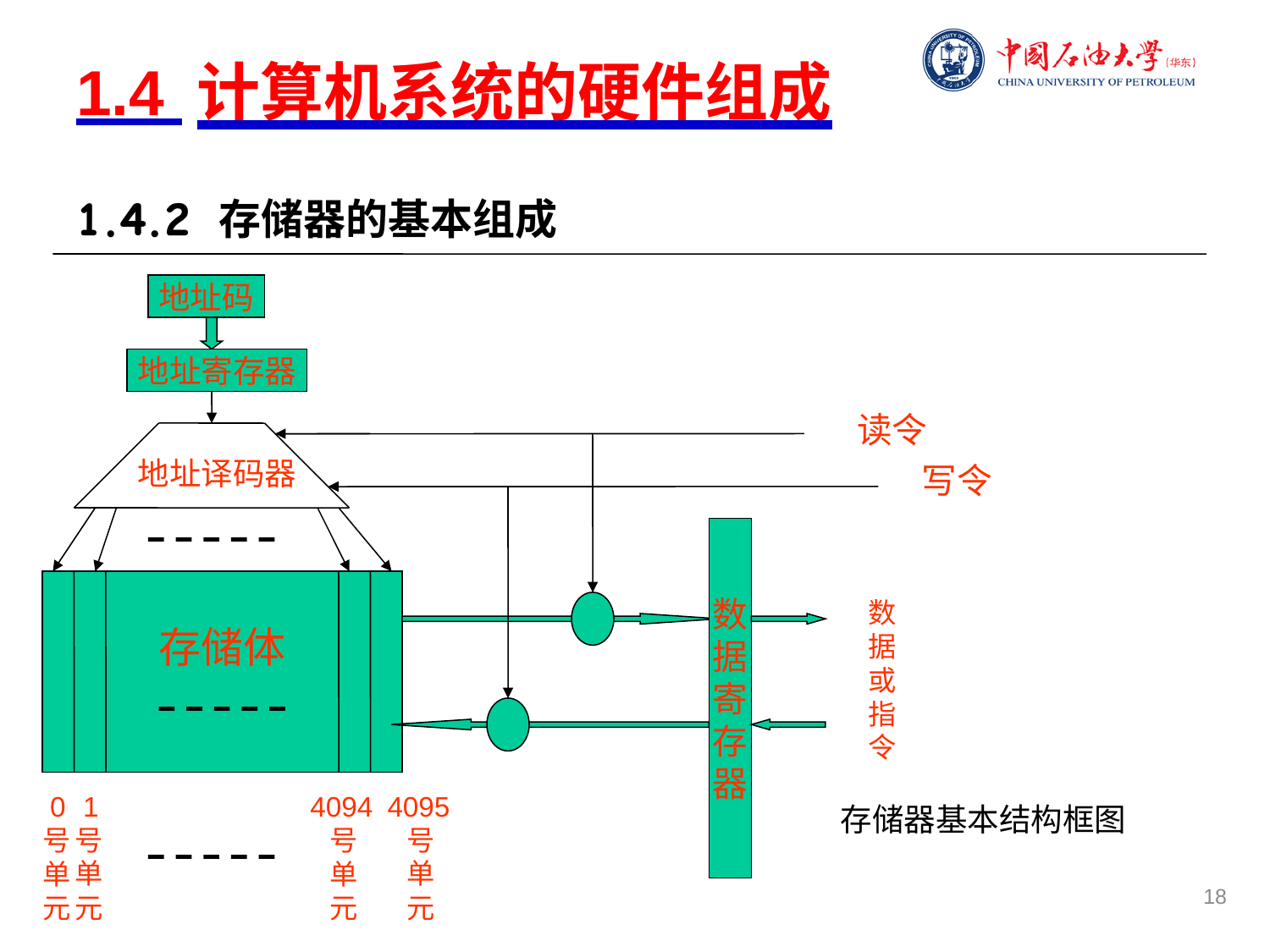

# 1.4 计算机系统的硬件组成
1.4.2 存储器的基本组成

地址码

地址寄存器

读令

地址译码器
写令

数
据
寄
存
器

存储体

数
据
或
指
令

 1
号
单
元
4095
  号
  单
  元
 0
号
单
元
4094
  号
  单
  元
存储器基本结构框图

18